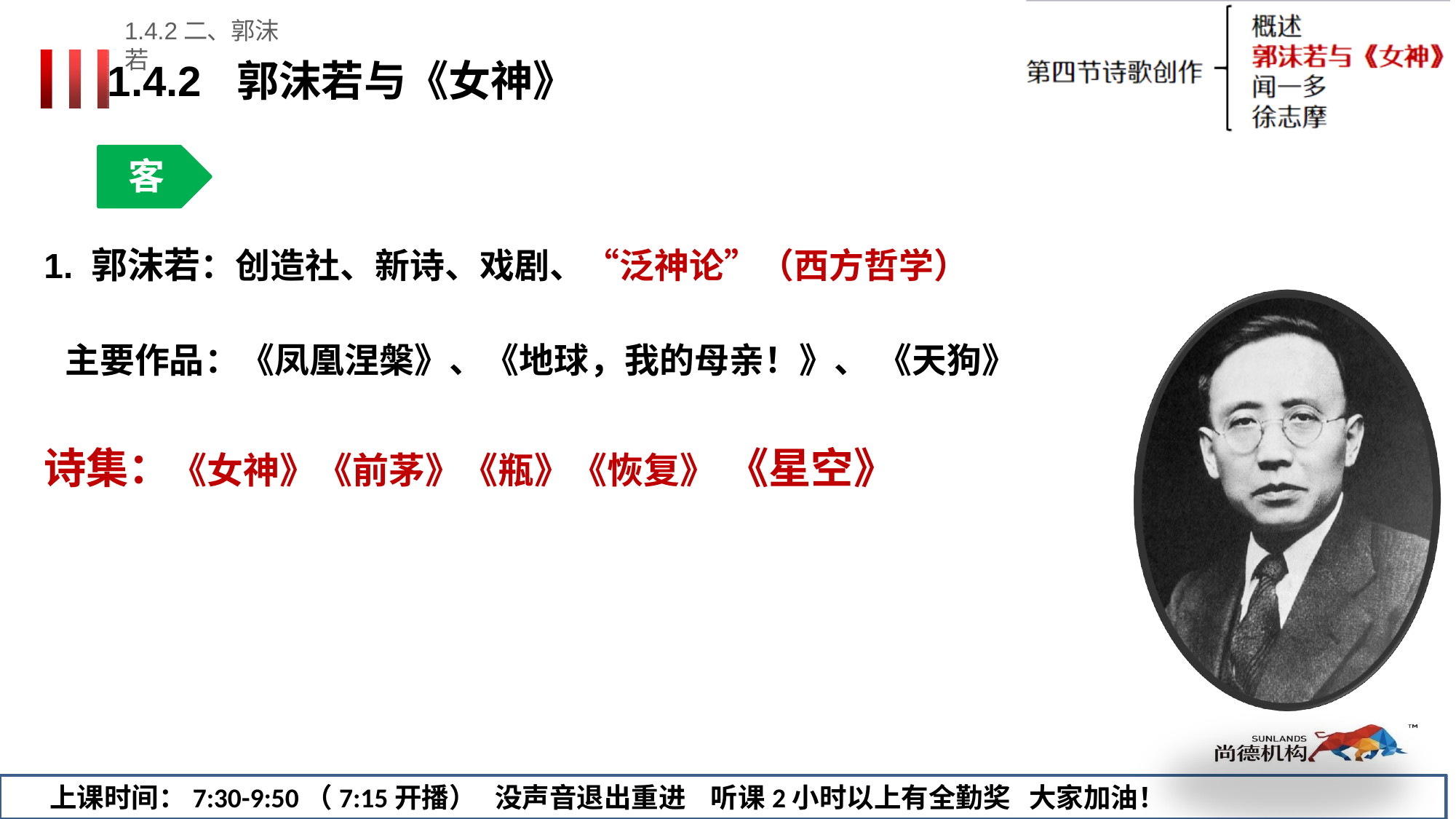

1.4.2二、郭沫若

# 1.4.2	郭沫若与《女神》

客

1. 郭沫若：创造社、新诗、戏剧、“泛神论”（西方哲学）

主要作品：《凤凰涅槃》、《地球，我的母亲！》、 《天狗》

诗集：《女神》《前茅》《瓶》《恢复》 《星空》